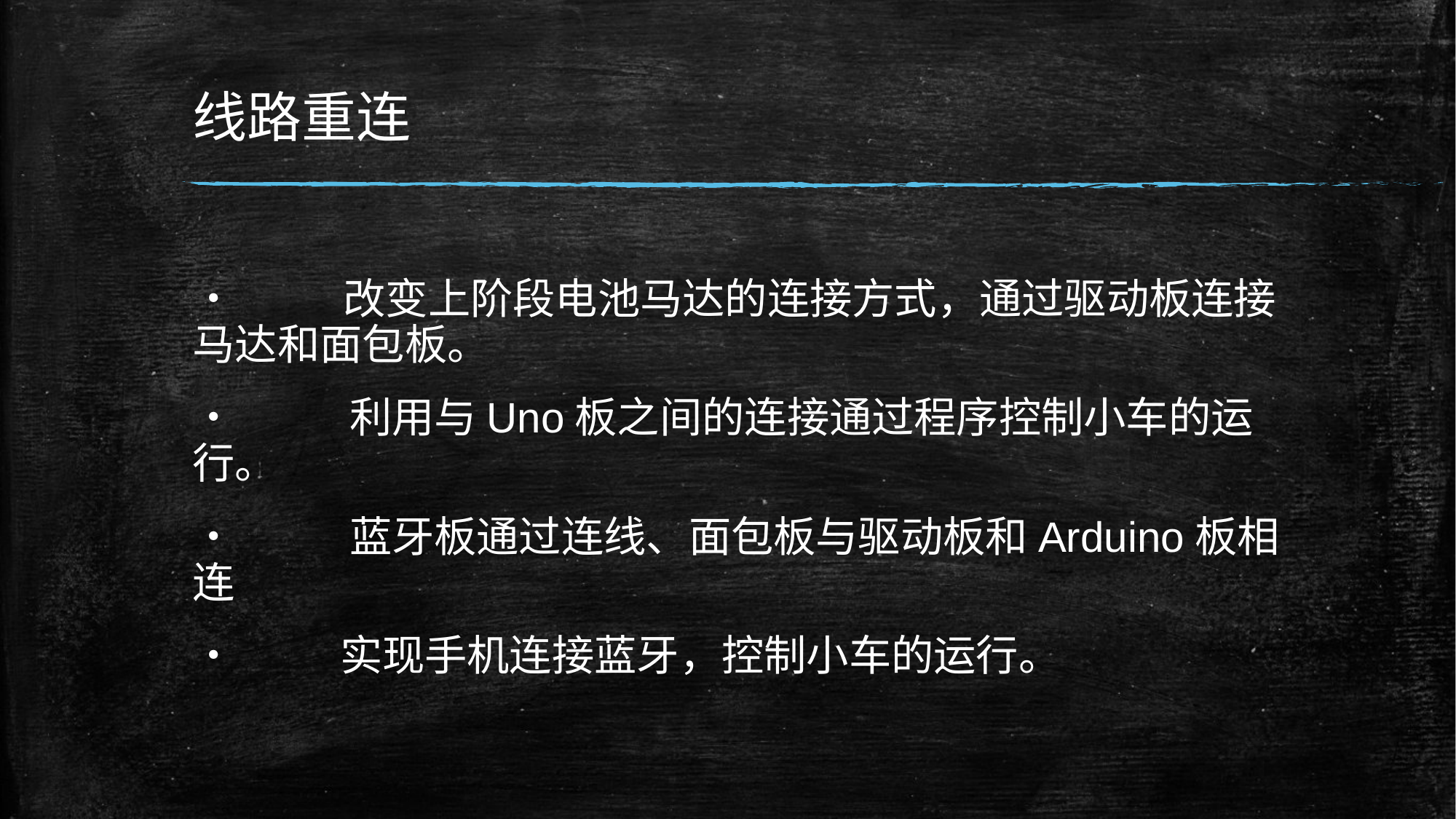

# 线路重连
•               改变上阶段电池马达的连接方式，通过驱动板连接马达和面包板。
•           利用与Uno板之间的连接通过程序控制小车的运行。
•           蓝牙板通过连线、面包板与驱动板和Arduino板相连
•          实现手机连接蓝牙，控制小车的运行。